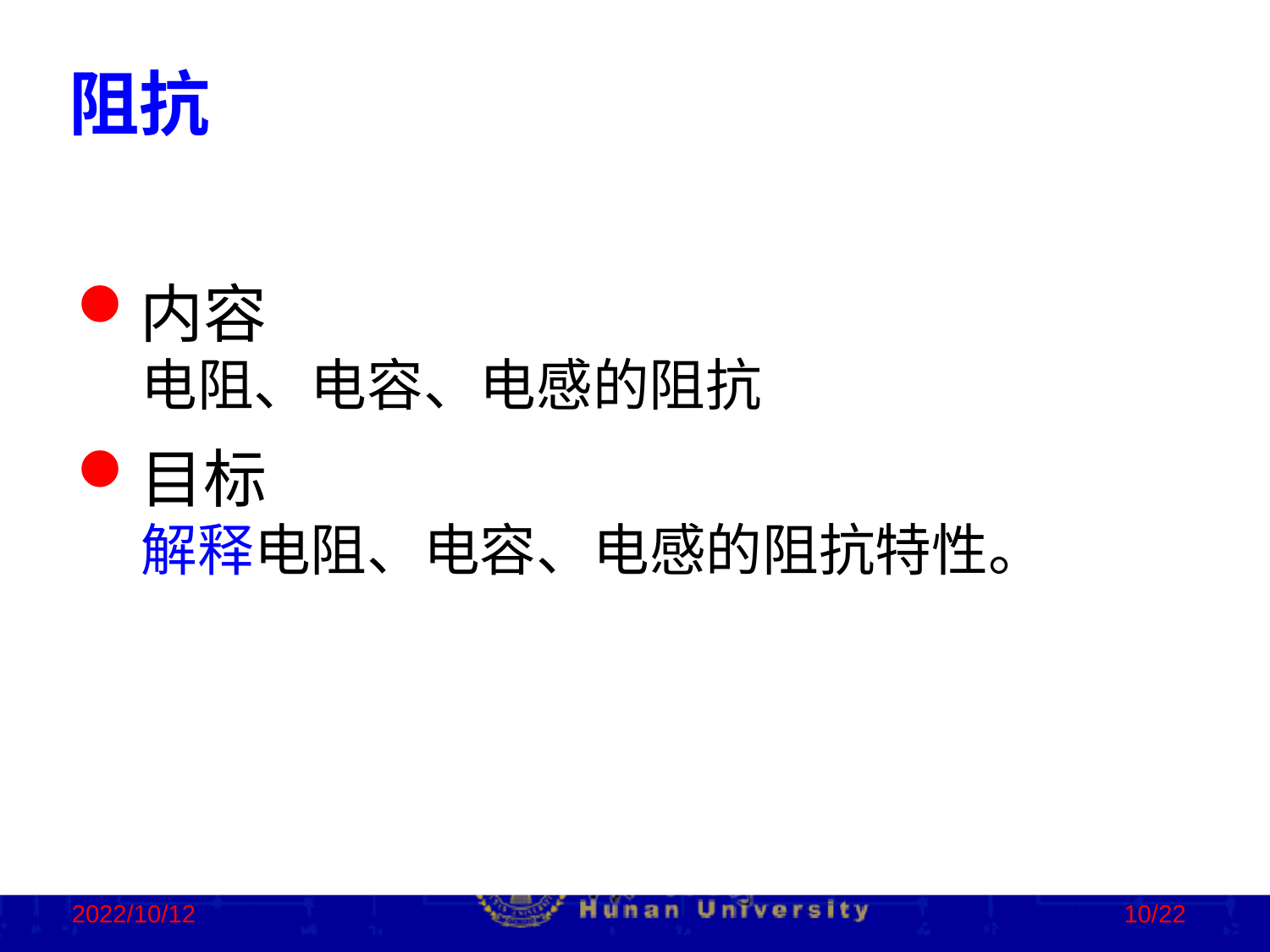

阻抗
内容
    电阻、电容、电感的阻抗
目标
    解释电阻、电容、电感的阻抗特性。
2022/10/12
10/22